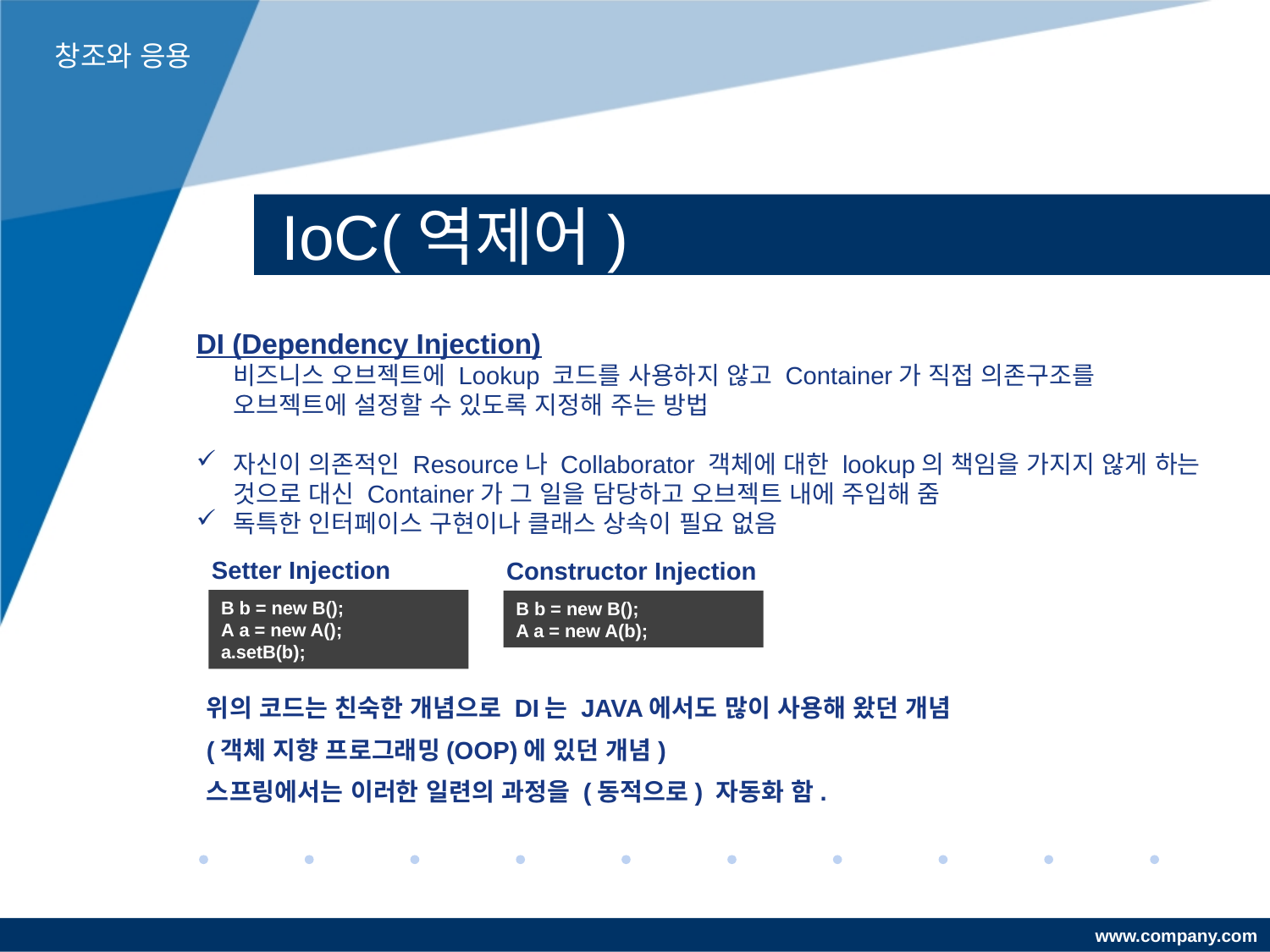

창조와 응용
# IoC(역제어)
DI (Dependency Injection)
비즈니스 오브젝트에 Lookup 코드를 사용하지 않고 Container가 직접 의존구조를 오브젝트에 설정할 수 있도록 지정해 주는 방법

자신이 의존적인 Resource나 Collaborator 객체에 대한 lookup의 책임을 가지지 않게 하는 것으로 대신 Container가 그 일을 담당하고 오브젝트 내에 주입해 줌
독특한 인터페이스 구현이나 클래스 상속이 필요 없음

Setter Injection
Constructor Injection
B b = new B();
A a = new A();
a.setB(b);
B b = new B();
A a = new A(b);
위의 코드는 친숙한 개념으로 DI는 JAVA에서도 많이 사용해 왔던 개념
(객체 지향 프로그래밍(OOP)에 있던 개념)
스프링에서는 이러한 일련의 과정을 (동적으로) 자동화 함.